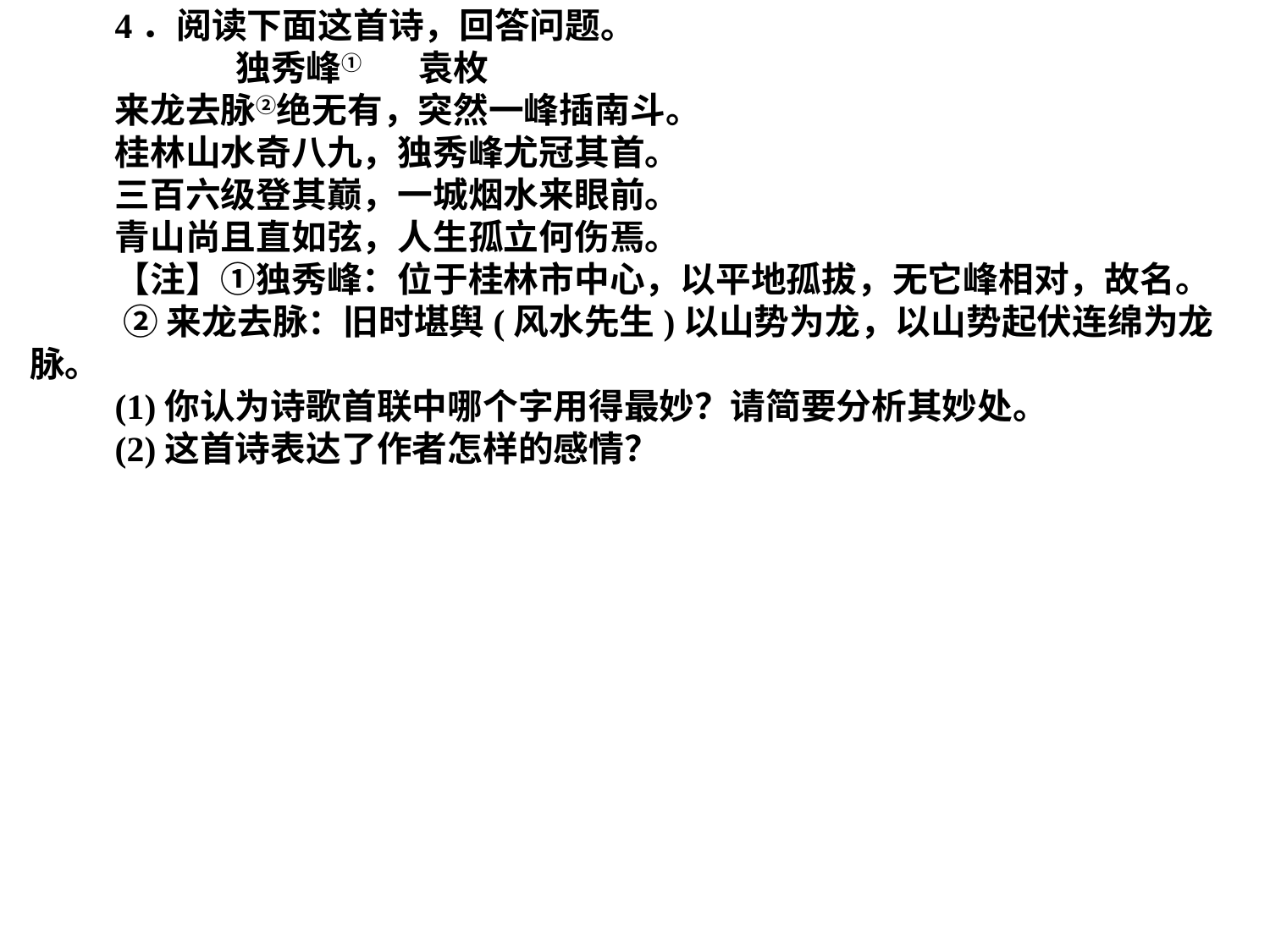

4．阅读下面这首诗，回答问题。
              独秀峰①            袁枚
来龙去脉②绝无有，突然一峰插南斗。
桂林山水奇八九，独秀峰尤冠其首。
三百六级登其巅，一城烟水来眼前。
青山尚且直如弦，人生孤立何伤焉。
【注】①独秀峰：位于桂林市中心，以平地孤拔，无它峰相对，故名。
 ②来龙去脉：旧时堪舆(风水先生)以山势为龙，以山势起伏连绵为龙脉。
(1)你认为诗歌首联中哪个字用得最妙？请简要分析其妙处。
(2)这首诗表达了作者怎样的感情？